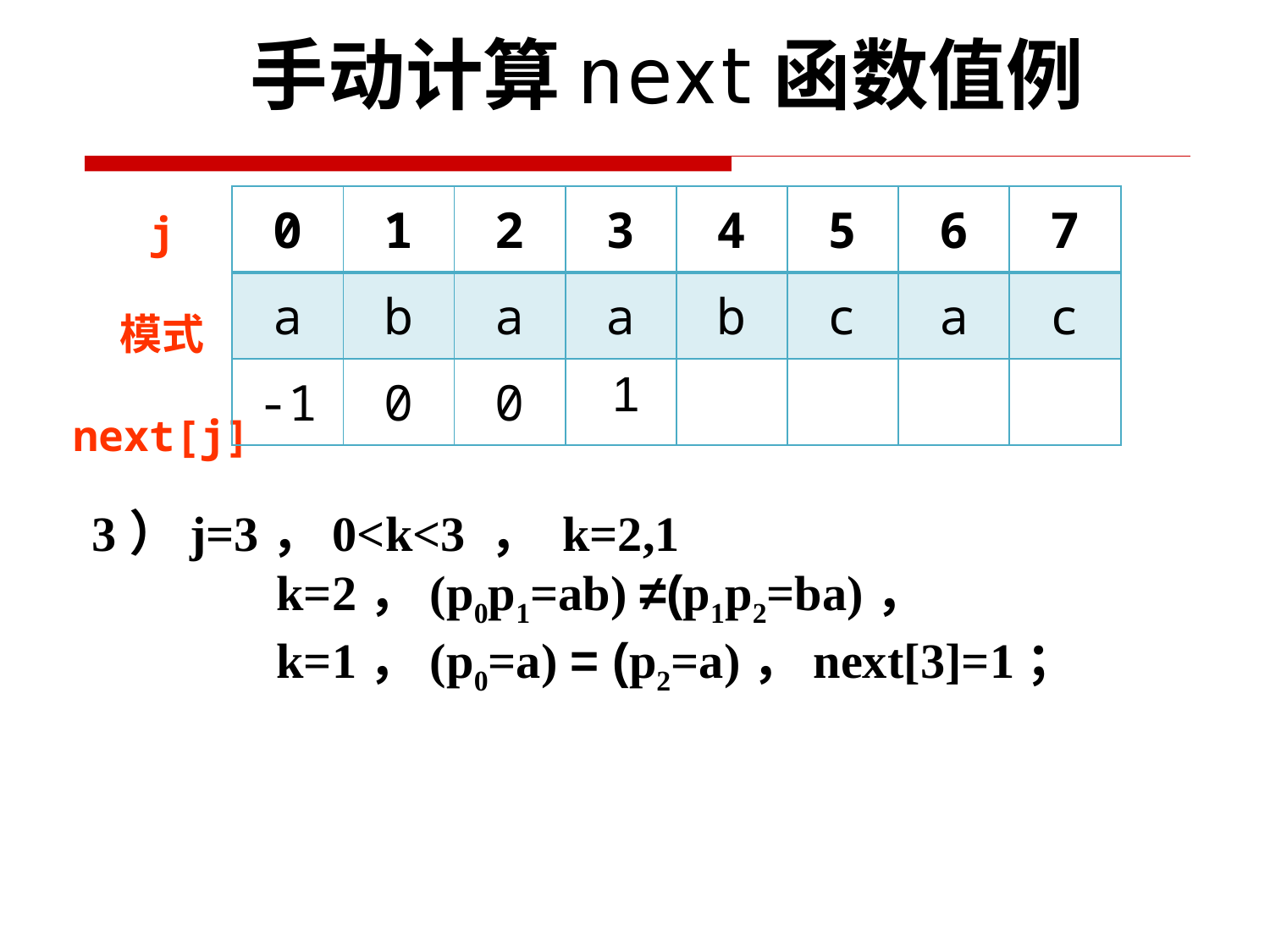

手动计算next函数值例
| 0 | 1 | 2 | 3 | 4 | 5 | 6 | 7 |
| --- | --- | --- | --- | --- | --- | --- | --- |
| a | b | a | a | b | c | a | c |
| -1 | 0 | 0 |  |  |  |  |  |
j

模式

next[j]

1
3）j=3，0<k<3 ， k=2,1
               k=2，(p0p1=ab) ≠(p1p2=ba)，
               k=1，(p0=a) = (p2=a)，next[3]=1；